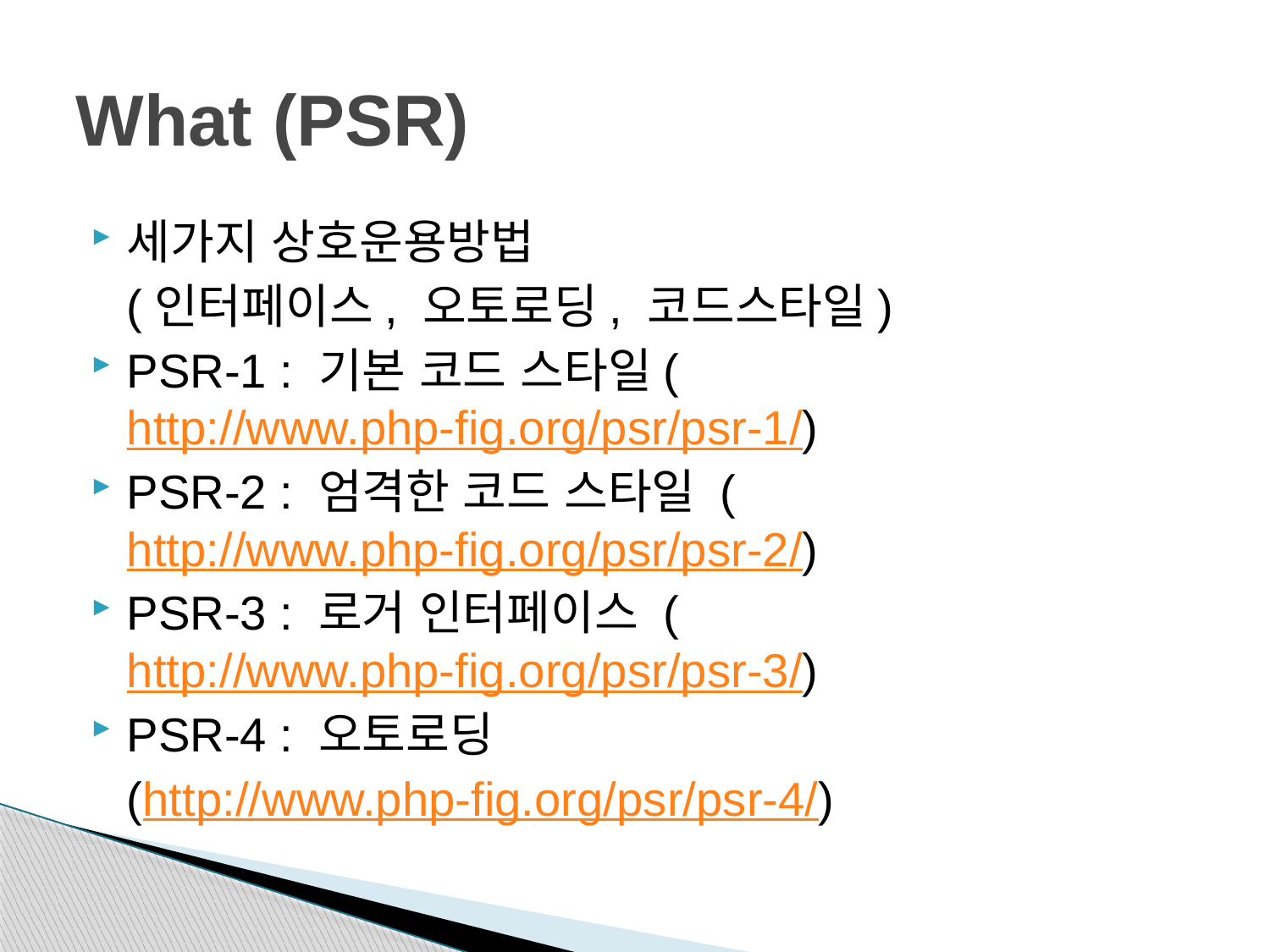

# What (PSR)
세가지 상호운용방법
	(인터페이스, 오토로딩, 코드스타일)
PSR-1 : 기본 코드 스타일(http://www.php-fig.org/psr/psr-1/)
PSR-2 : 엄격한 코드 스타일 (http://www.php-fig.org/psr/psr-2/)
PSR-3 : 로거 인터페이스 (http://www.php-fig.org/psr/psr-3/)
PSR-4 : 오토로딩
	(http://www.php-fig.org/psr/psr-4/)